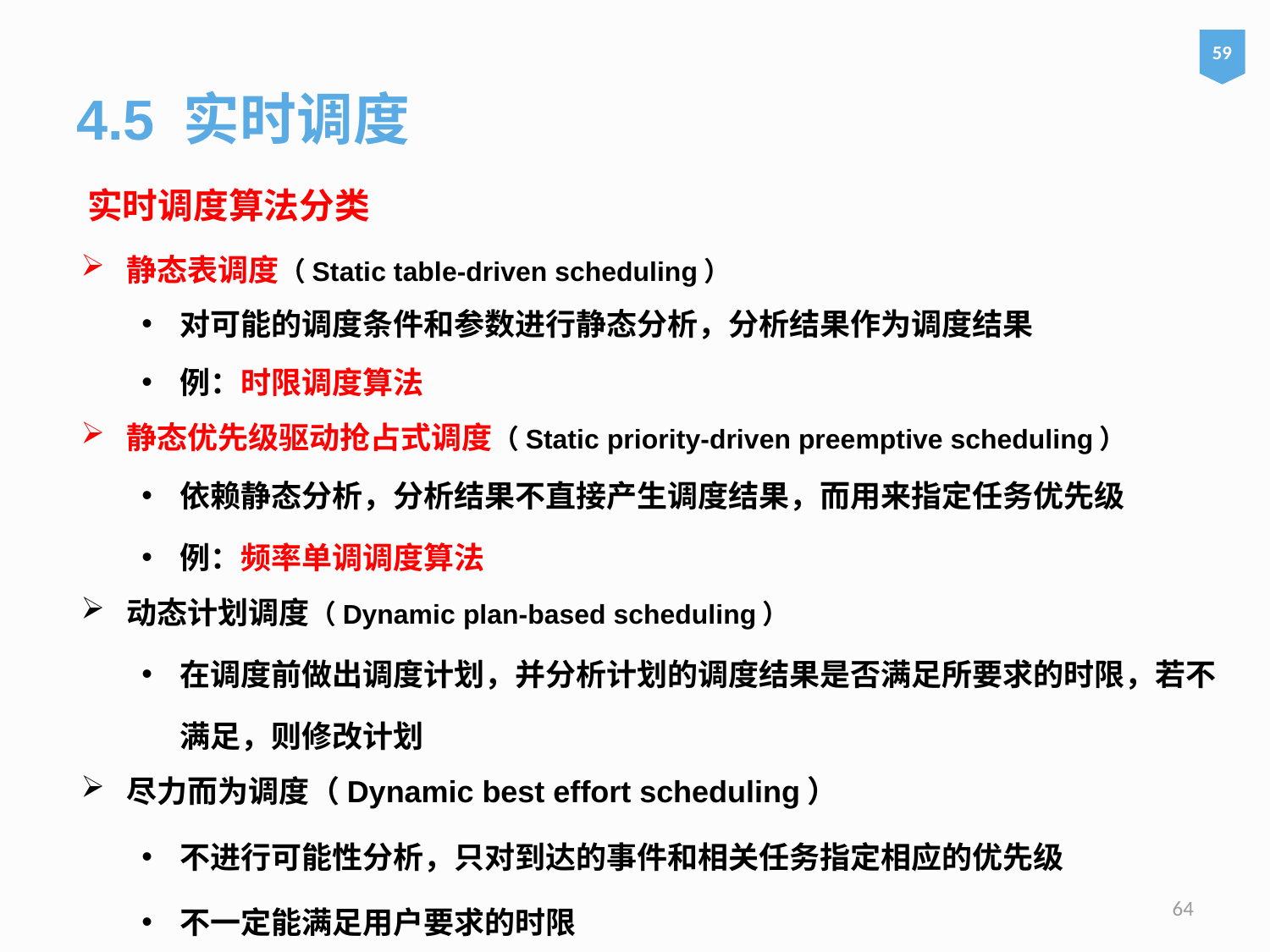

59
4.5 实时调度
实时调度算法分类
静态表调度（Static table-driven scheduling）
对可能的调度条件和参数进行静态分析，分析结果作为调度结果
例：时限调度算法
静态优先级驱动抢占式调度（Static priority-driven preemptive scheduling）
依赖静态分析，分析结果不直接产生调度结果，而用来指定任务优先级
例：频率单调调度算法
动态计划调度（Dynamic plan-based scheduling）
在调度前做出调度计划，并分析计划的调度结果是否满足所要求的时限，若不满足，则修改计划
尽力而为调度（Dynamic best effort scheduling）
不进行可能性分析，只对到达的事件和相关任务指定相应的优先级
不一定能满足用户要求的时限

64